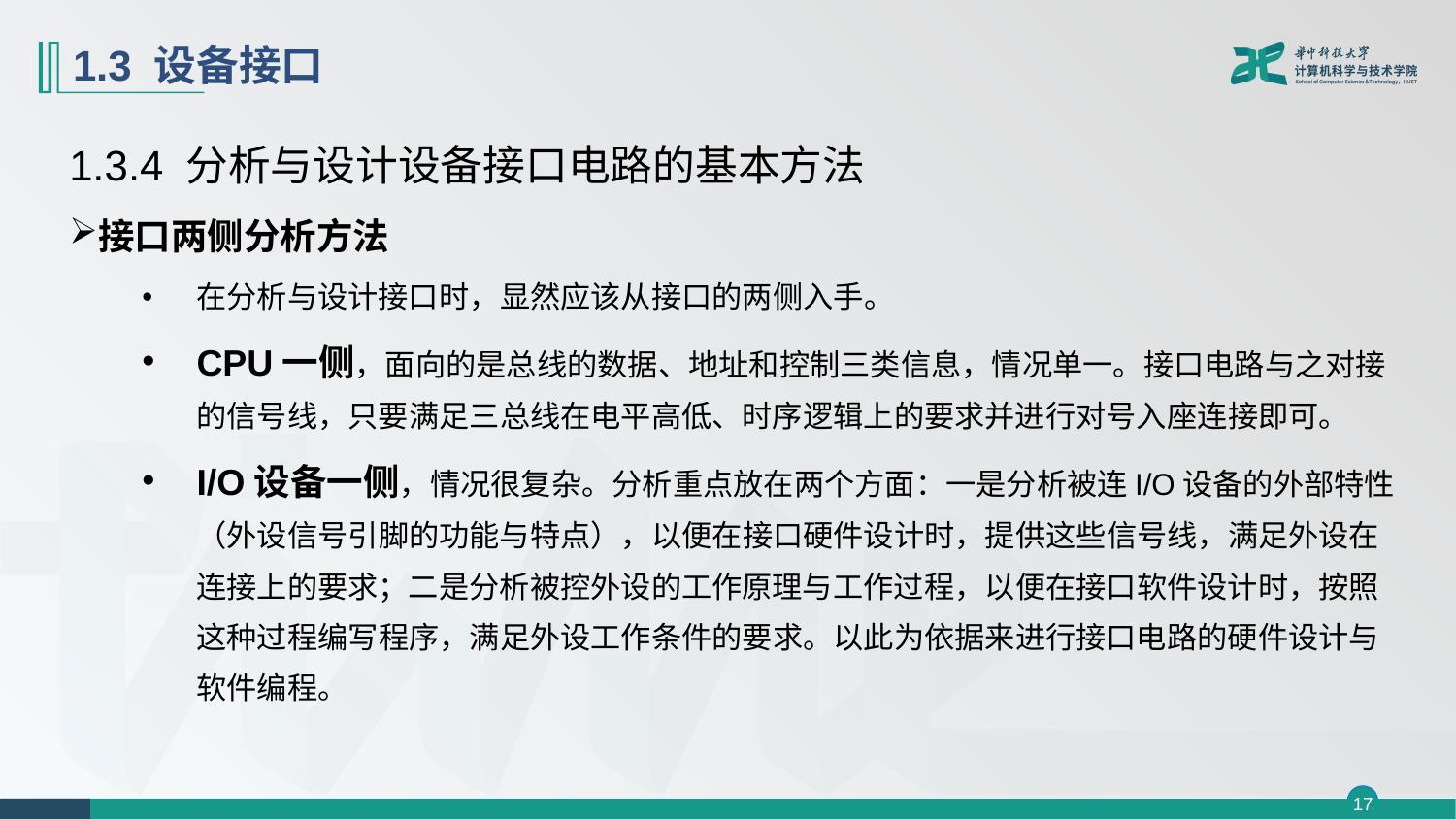

# 1.3 设备接口
1.3.4 分析与设计设备接口电路的基本方法
接口两侧分析方法
在分析与设计接口时，显然应该从接口的两侧入手。
CPU一侧，面向的是总线的数据、地址和控制三类信息，情况单一。接口电路与之对接的信号线，只要满足三总线在电平高低、时序逻辑上的要求并进行对号入座连接即可。
I/O设备一侧，情况很复杂。分析重点放在两个方面：一是分析被连I/O设备的外部特性（外设信号引脚的功能与特点），以便在接口硬件设计时，提供这些信号线，满足外设在连接上的要求；二是分析被控外设的工作原理与工作过程，以便在接口软件设计时，按照这种过程编写程序，满足外设工作条件的要求。以此为依据来进行接口电路的硬件设计与软件编程。